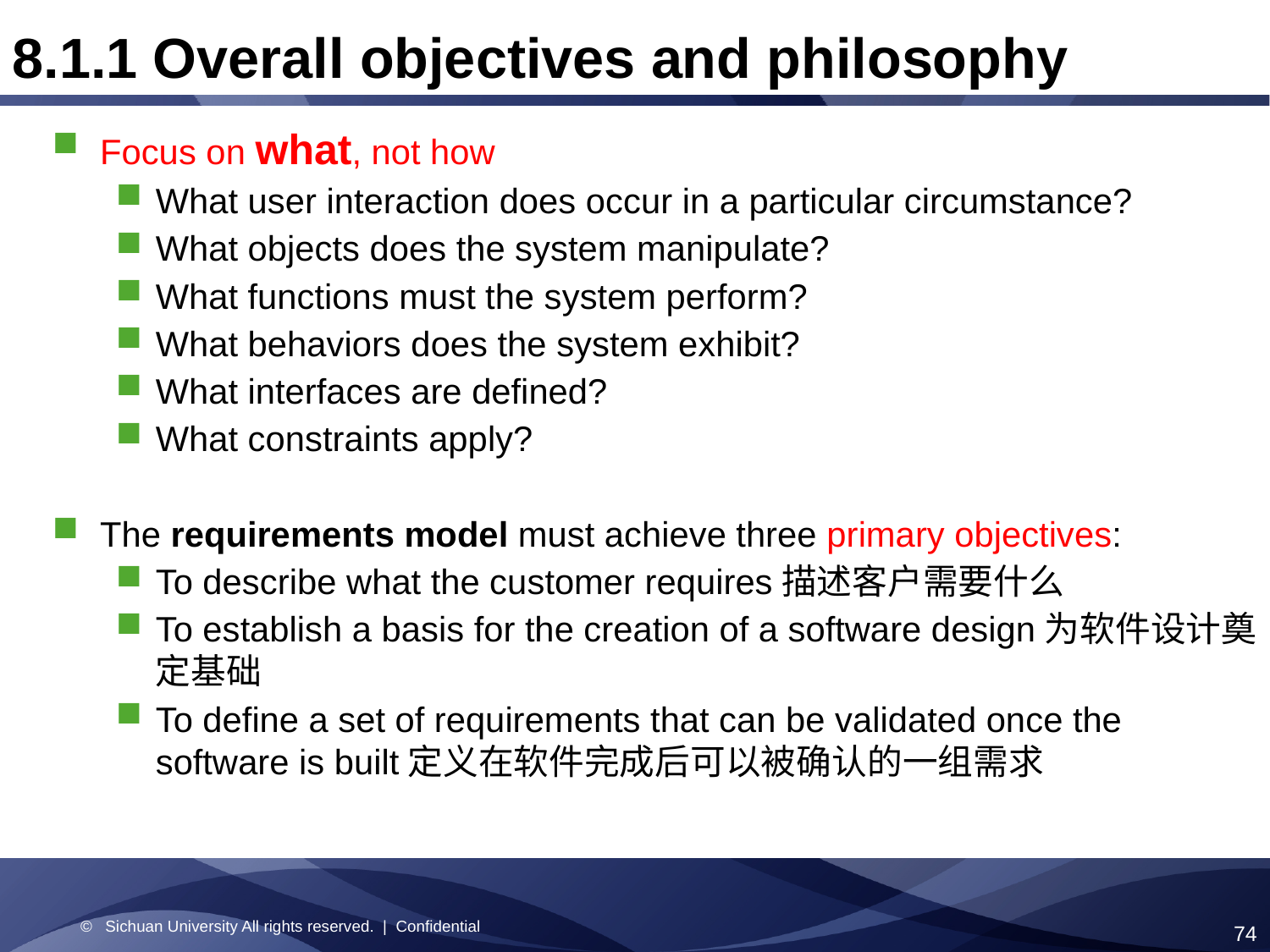

8.1.1 Overall objectives and philosophy
Focus on what, not how
What user interaction does occur in a particular circumstance?
What objects does the system manipulate?
What functions must the system perform?
What behaviors does the system exhibit?
What interfaces are defined?
What constraints apply?

The requirements model must achieve three primary objectives:
To describe what the customer requires描述客户需要什么
To establish a basis for the creation of a software design为软件设计奠定基础
To define a set of requirements that can be validated once the software is built定义在软件完成后可以被确认的一组需求
©   Sichuan University All rights reserved.  |  Confidential
74